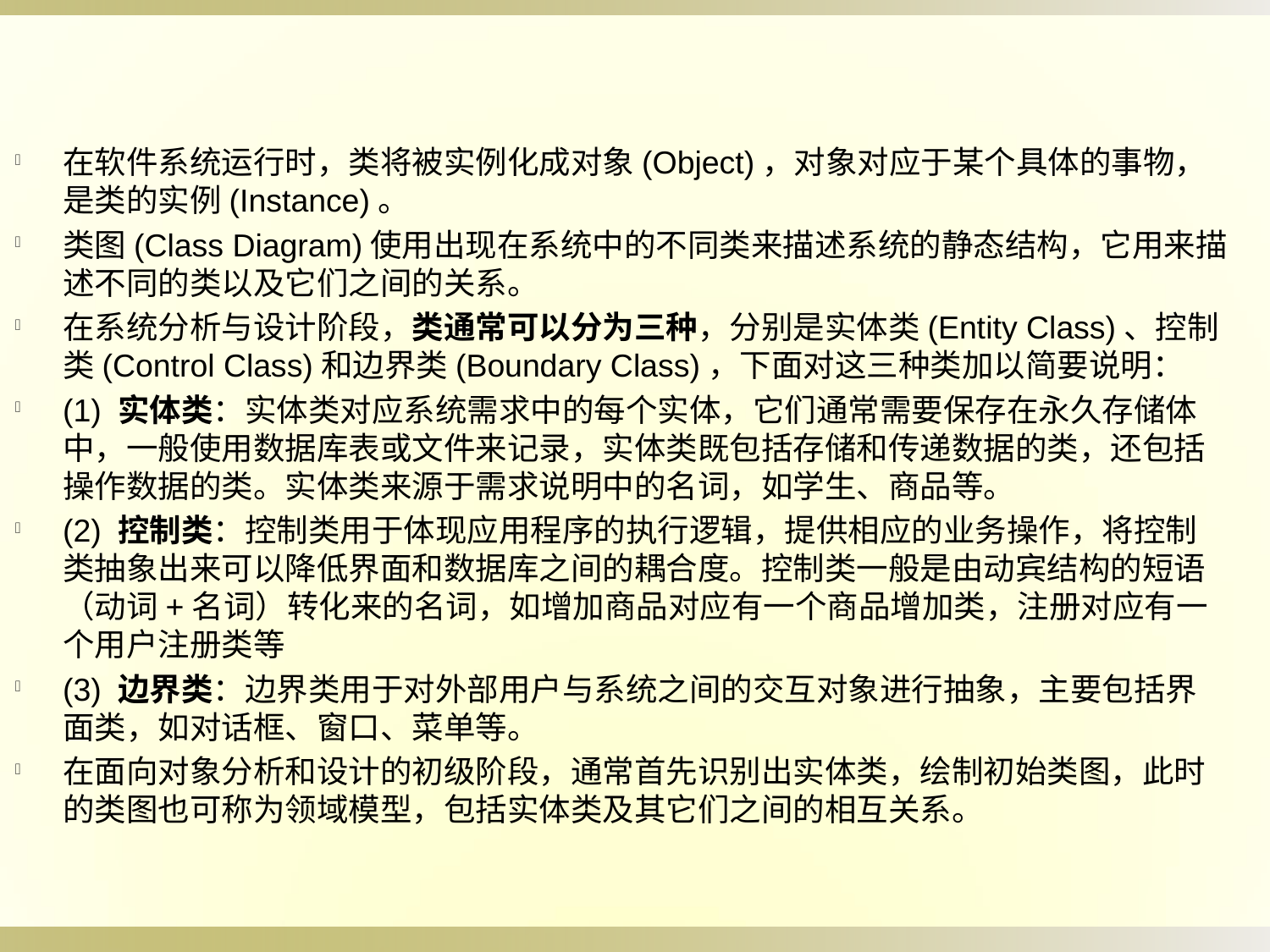

在软件系统运行时，类将被实例化成对象(Object)，对象对应于某个具体的事物，是类的实例(Instance)。
类图(Class Diagram)使用出现在系统中的不同类来描述系统的静态结构，它用来描述不同的类以及它们之间的关系。
在系统分析与设计阶段，类通常可以分为三种，分别是实体类(Entity Class)、控制类(Control Class)和边界类(Boundary Class)，下面对这三种类加以简要说明：
(1) 实体类：实体类对应系统需求中的每个实体，它们通常需要保存在永久存储体中，一般使用数据库表或文件来记录，实体类既包括存储和传递数据的类，还包括操作数据的类。实体类来源于需求说明中的名词，如学生、商品等。
(2) 控制类：控制类用于体现应用程序的执行逻辑，提供相应的业务操作，将控制类抽象出来可以降低界面和数据库之间的耦合度。控制类一般是由动宾结构的短语（动词+名词）转化来的名词，如增加商品对应有一个商品增加类，注册对应有一个用户注册类等
(3) 边界类：边界类用于对外部用户与系统之间的交互对象进行抽象，主要包括界面类，如对话框、窗口、菜单等。
在面向对象分析和设计的初级阶段，通常首先识别出实体类，绘制初始类图，此时的类图也可称为领域模型，包括实体类及其它们之间的相互关系。